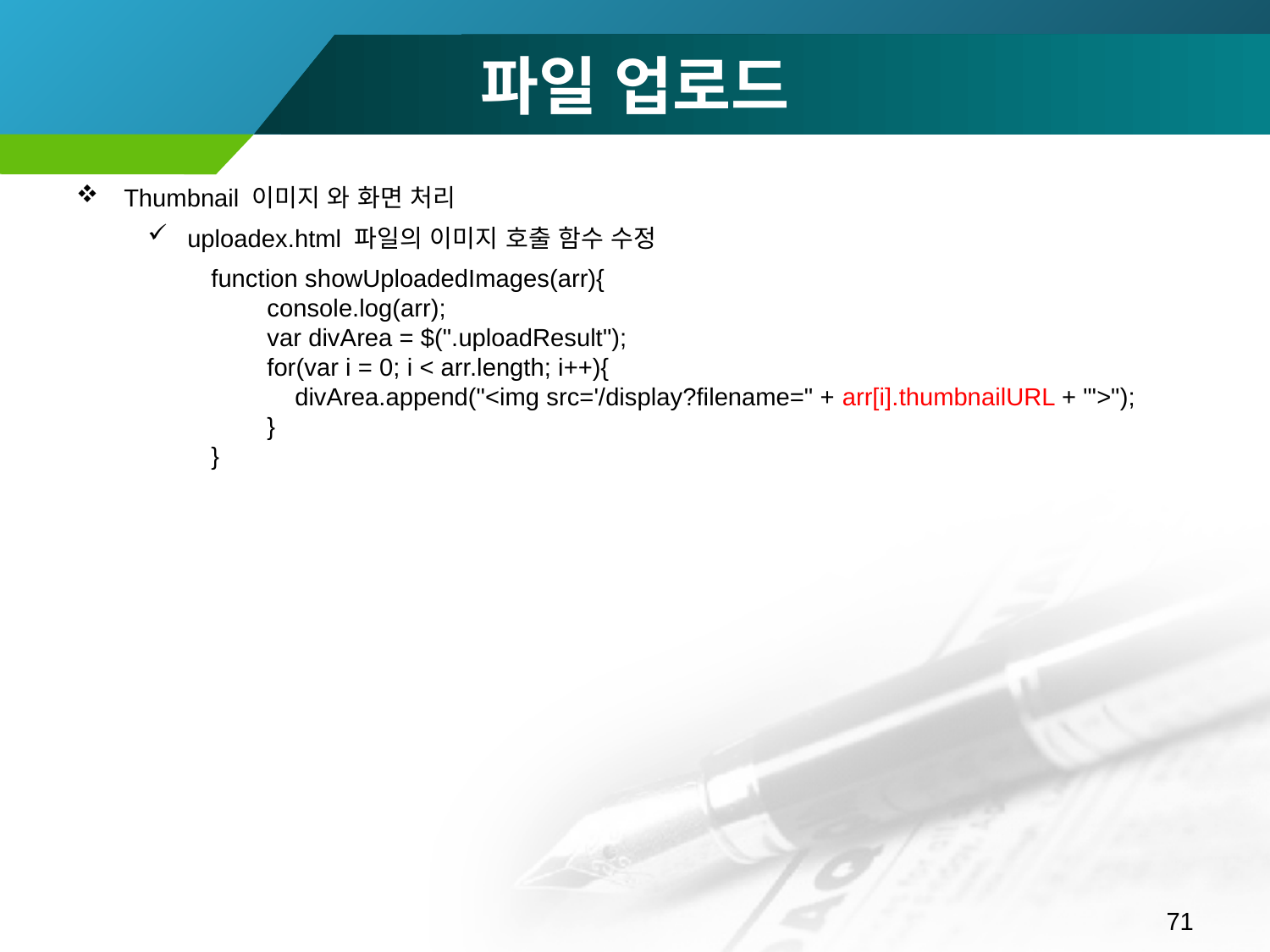

# 파일 업로드
Thumbnail 이미지 와 화면 처리
uploadex.html 파일의 이미지 호출 함수 수정
function showUploadedImages(arr){
        console.log(arr);
        var divArea = $(".uploadResult");
        for(var i = 0; i < arr.length; i++){
            divArea.append("<img src='/display?filename=" + arr[i].thumbnailURL + "'>");
        }
}
71